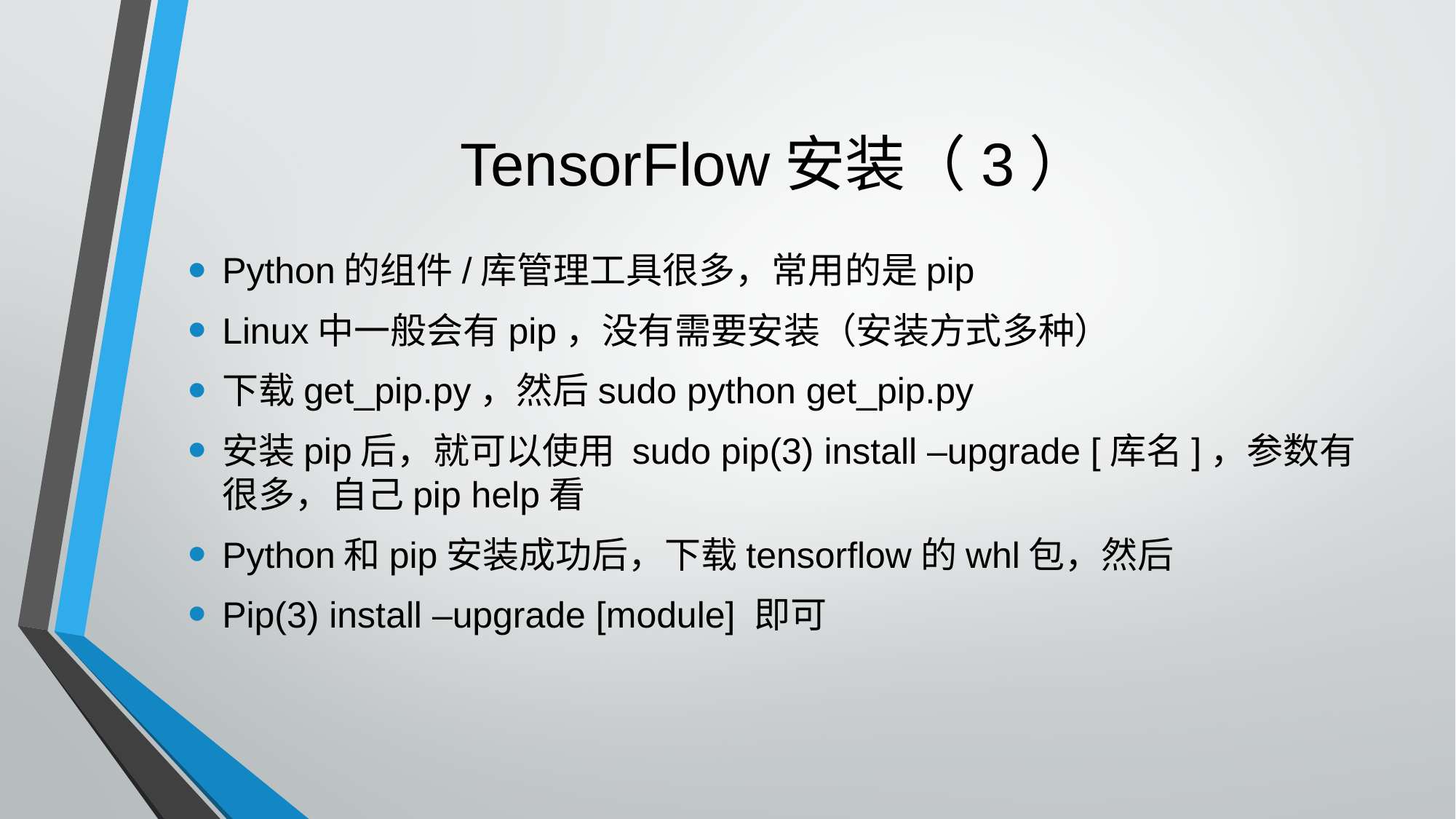

# TensorFlow安装（3）
Python的组件/库管理工具很多，常用的是pip
Linux中一般会有pip，没有需要安装（安装方式多种）
下载get_pip.py，然后sudo python get_pip.py
安装pip后，就可以使用 sudo pip(3) install –upgrade [库名]，参数有很多，自己pip help看
Python和pip安装成功后，下载tensorflow的whl包，然后
Pip(3) install –upgrade [module] 即可